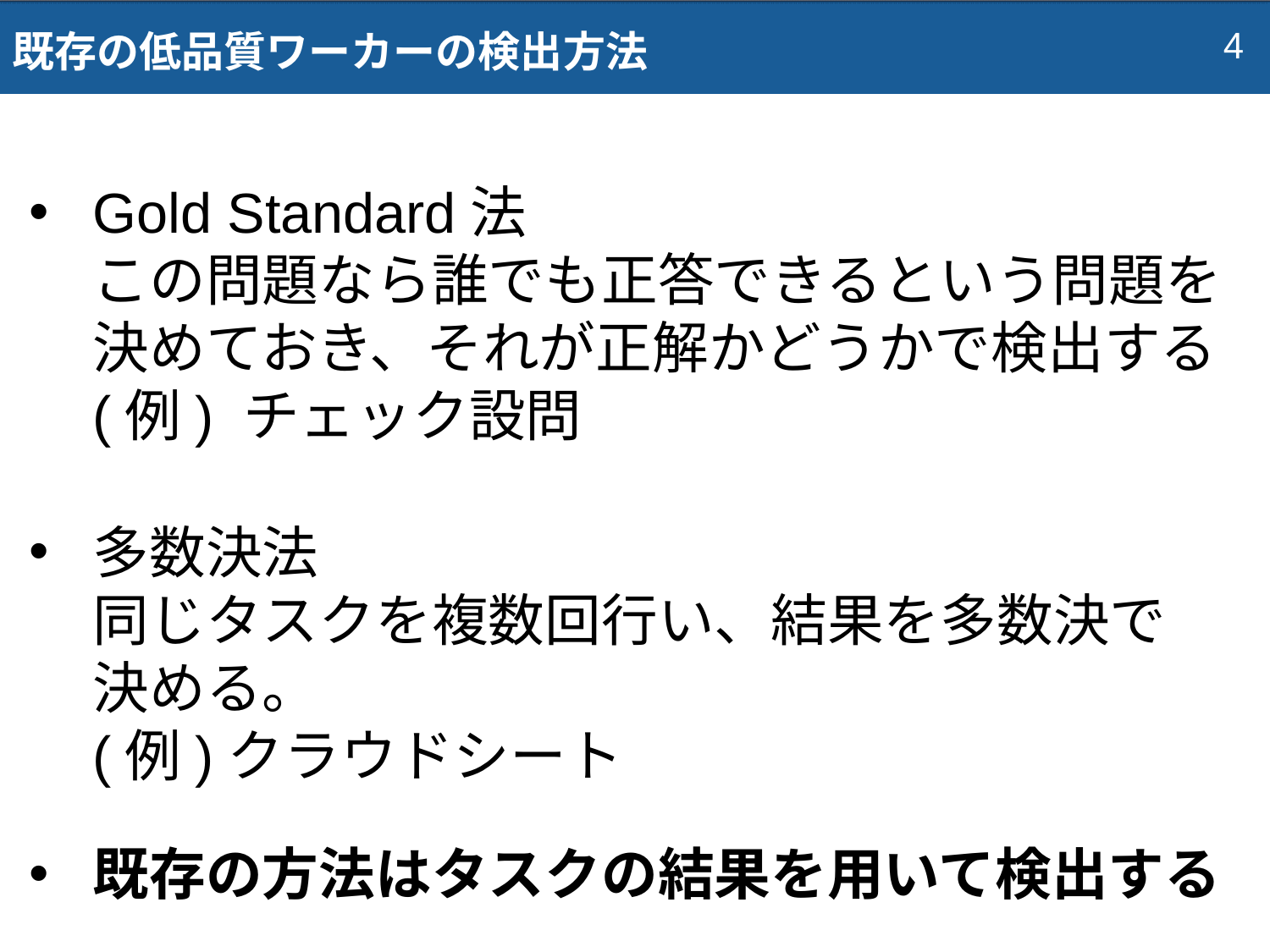

既存の低品質ワーカーの検出方法
4
Gold Standard法
この問題なら誰でも正答できるという問題を決めておき、それが正解かどうかで検出する
(例) チェック設問
多数決法
同じタスクを複数回行い、結果を多数決で決める。
(例)クラウドシート
既存の方法はタスクの結果を用いて検出する